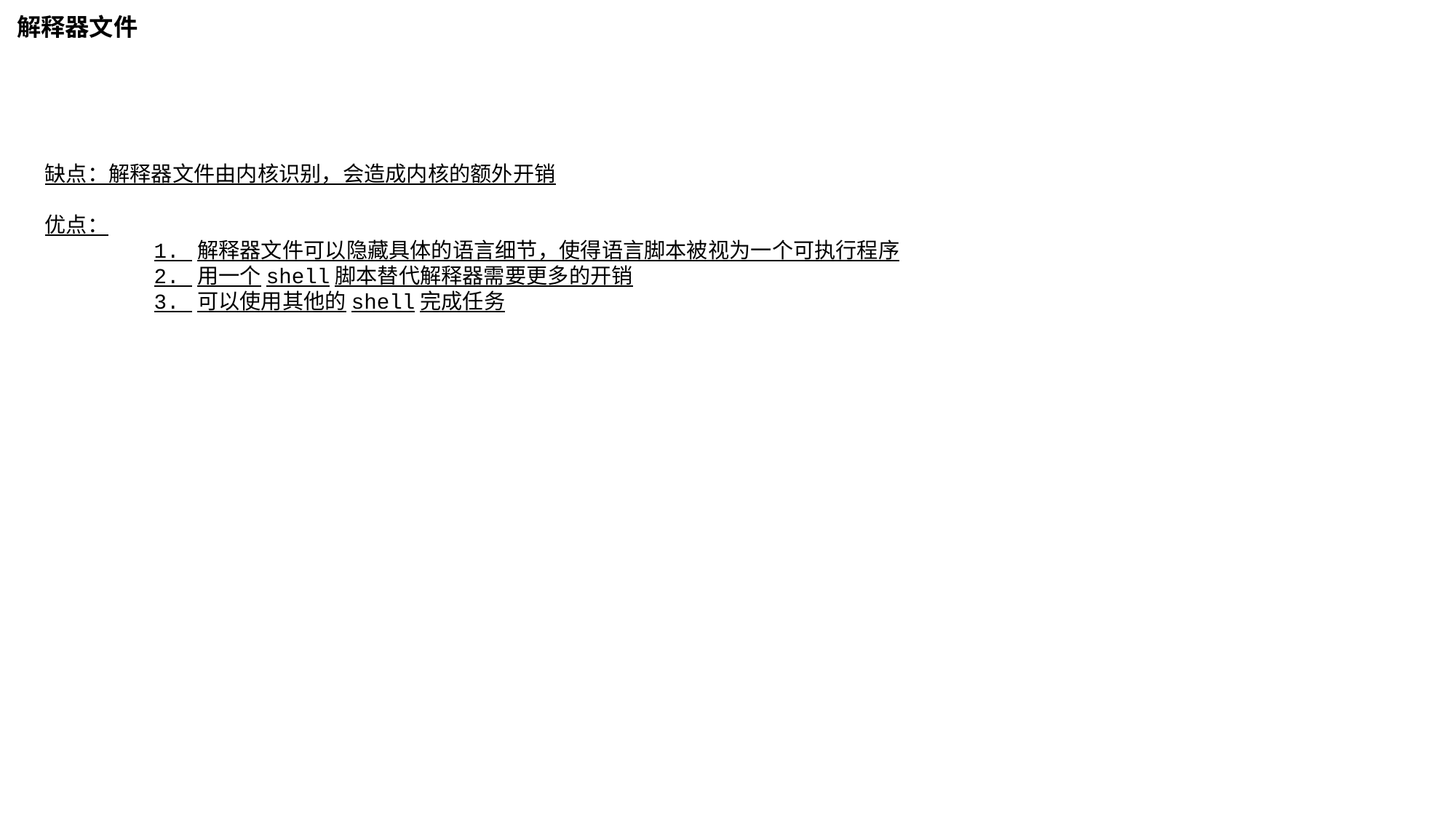

解释器文件
缺点：解释器文件由内核识别，会造成内核的额外开销

优点：
	1. 解释器文件可以隐藏具体的语言细节，使得语言脚本被视为一个可执行程序
	2. 用一个shell脚本替代解释器需要更多的开销
	3. 可以使用其他的shell完成任务